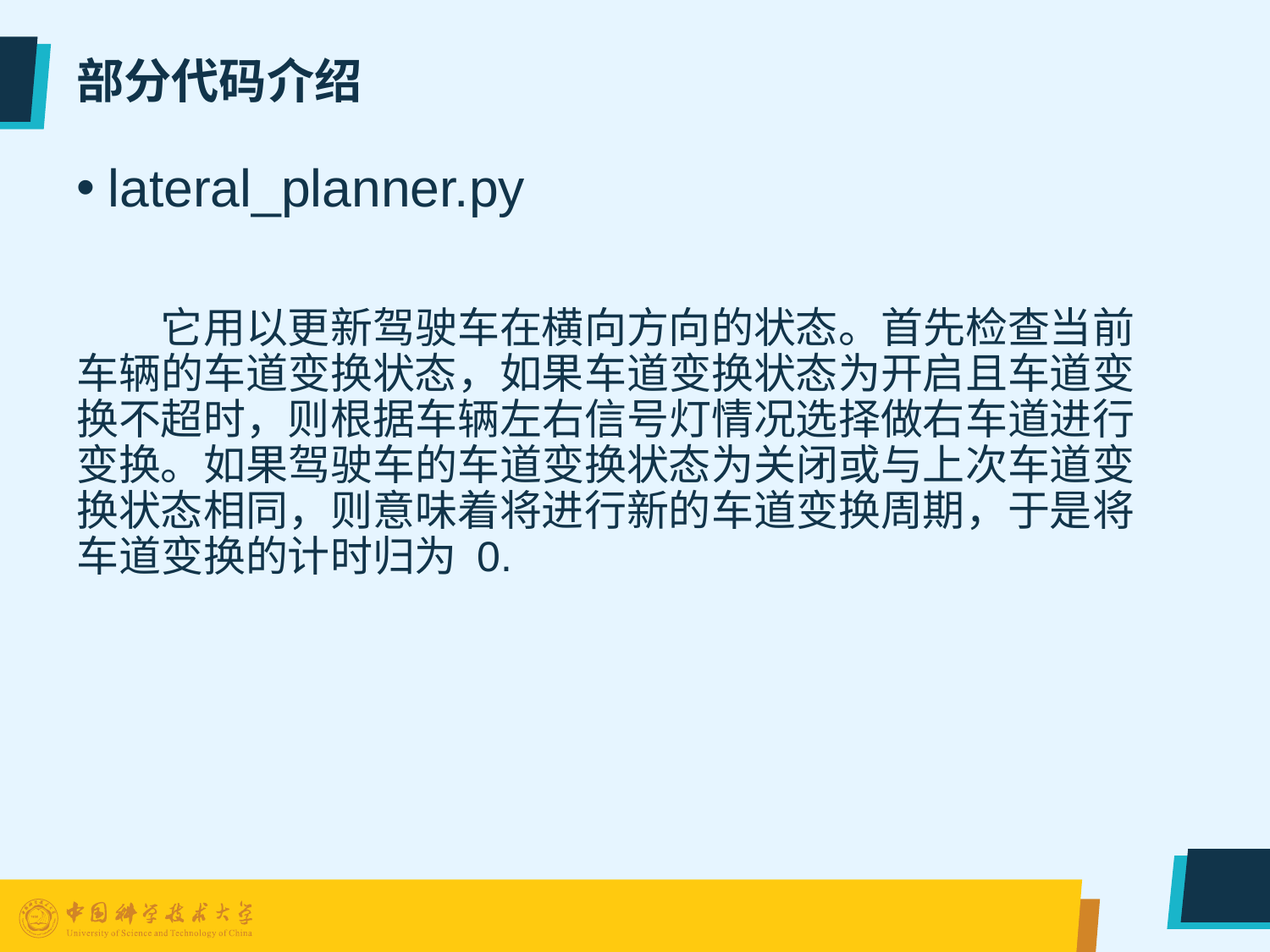

# 部分代码介绍
lateral_planner.py

它用以更新驾驶车在横向方向的状态。首先检查当前车辆的车道变换状态，如果车道变换状态为开启且车道变换不超时，则根据车辆左右信号灯情况选择做右车道进行变换。如果驾驶车的车道变换状态为关闭或与上次车道变换状态相同，则意味着将进行新的车道变换周期，于是将车道变换的计时归为 0.
19